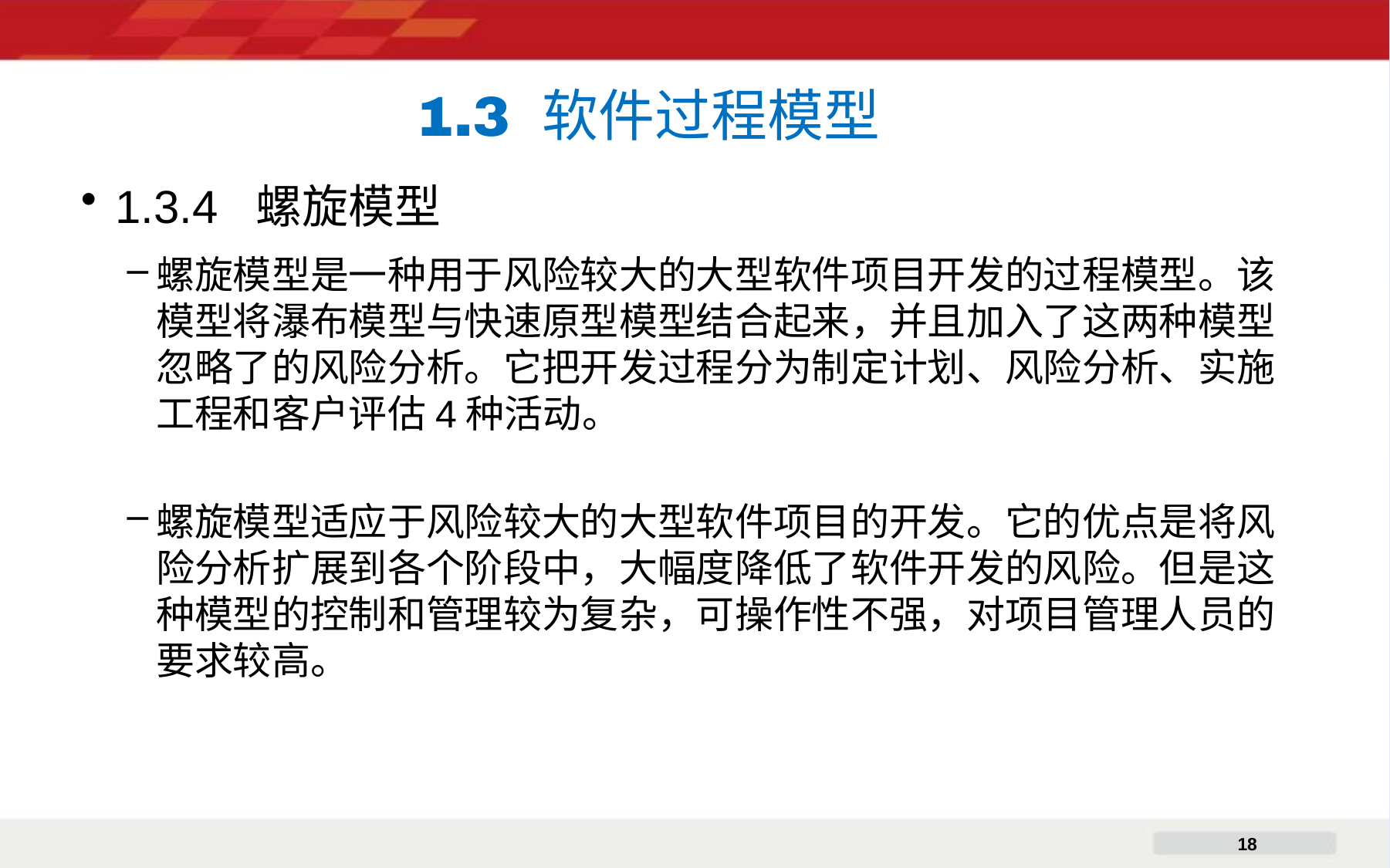

# 1.3 软件过程模型
1.3.4  螺旋模型
螺旋模型是一种用于风险较大的大型软件项目开发的过程模型。该模型将瀑布模型与快速原型模型结合起来，并且加入了这两种模型忽略了的风险分析。它把开发过程分为制定计划、风险分析、实施工程和客户评估4种活动。

螺旋模型适应于风险较大的大型软件项目的开发。它的优点是将风险分析扩展到各个阶段中，大幅度降低了软件开发的风险。但是这种模型的控制和管理较为复杂，可操作性不强，对项目管理人员的要求较高。